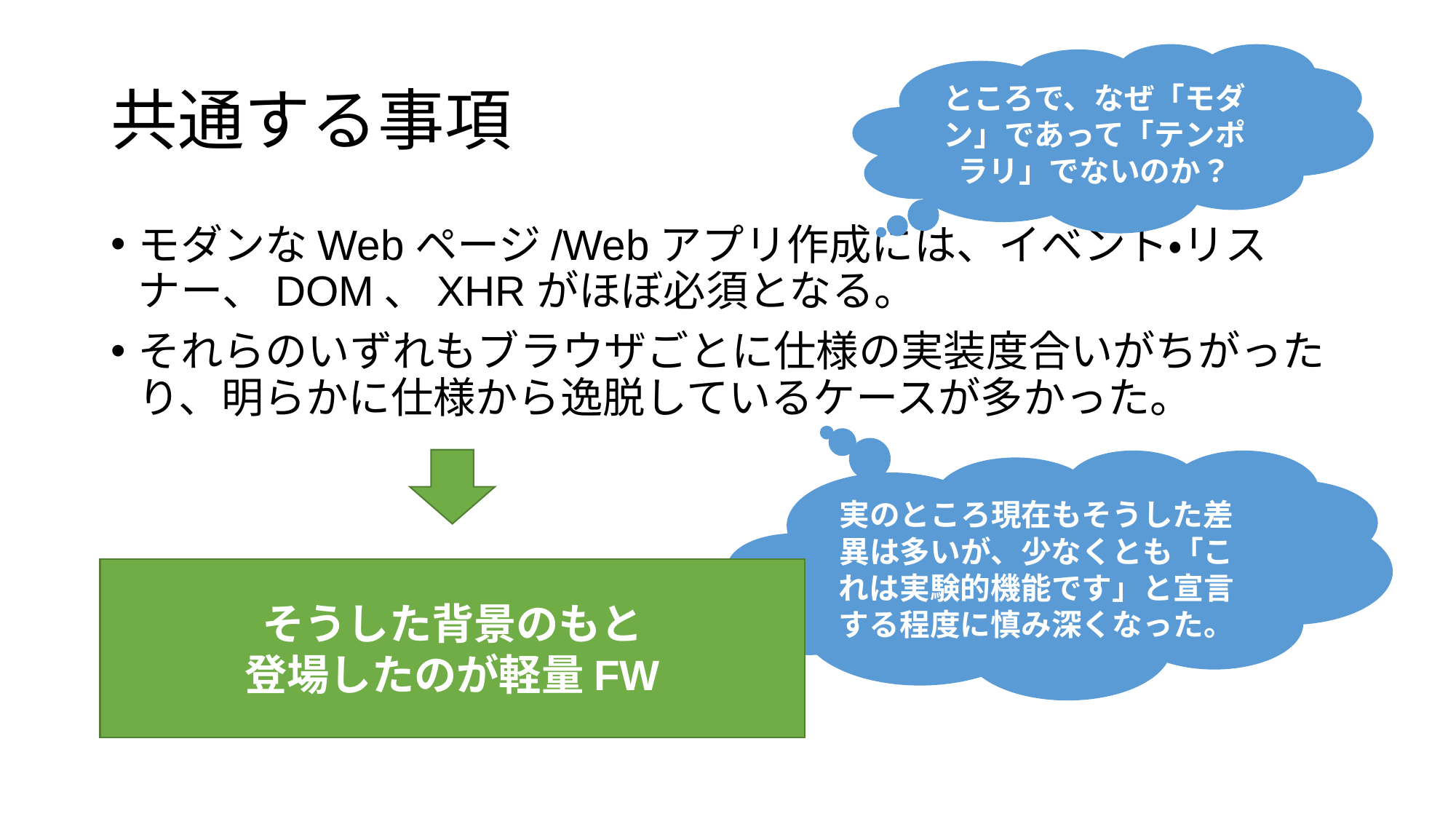

# 共通する事項
ところで、なぜ「モダン」であって「テンポラリ」でないのか？
モダンなWebページ/Webアプリ作成には、イベント・リスナー、DOM、XHRがほぼ必須となる。
それらのいずれもブラウザごとに仕様の実装度合いがちがったり、明らかに仕様から逸脱しているケースが多かった。

実のところ現在もそうした差異は多いが、少なくとも「これは実験的機能です」と宣言する程度に慎み深くなった。
そうした背景のもと
登場したのが軽量FW